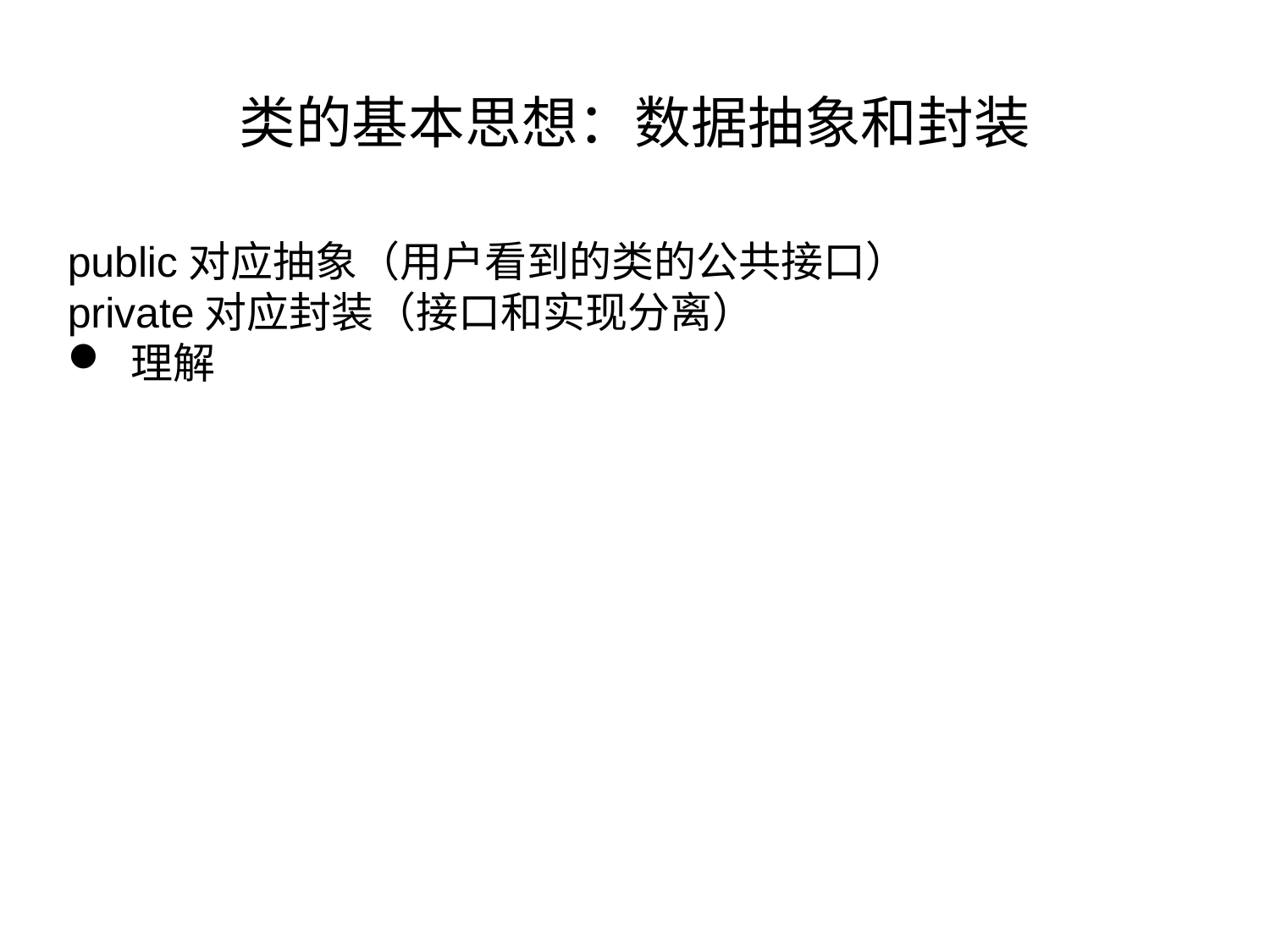

类的基本思想：数据抽象和封装
public对应抽象（用户看到的类的公共接口）
private对应封装（接口和实现分离）
理解